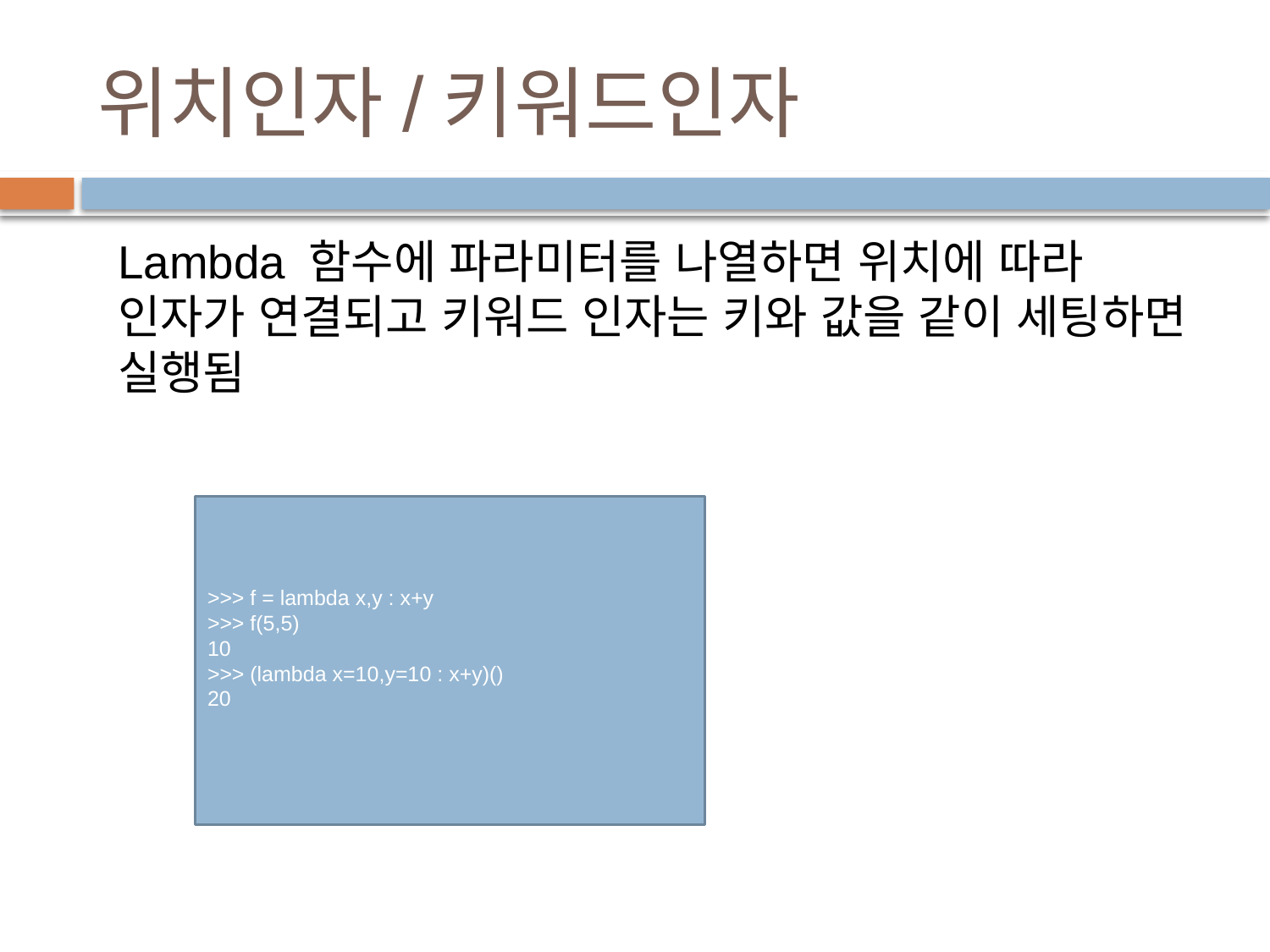

# 위치인자/키워드인자
Lambda 함수에 파라미터를 나열하면 위치에 따라 인자가 연결되고 키워드 인자는 키와 값을 같이 세팅하면 실행됨
>>> f = lambda x,y : x+y
>>> f(5,5)
10
>>> (lambda x=10,y=10 : x+y)()
20